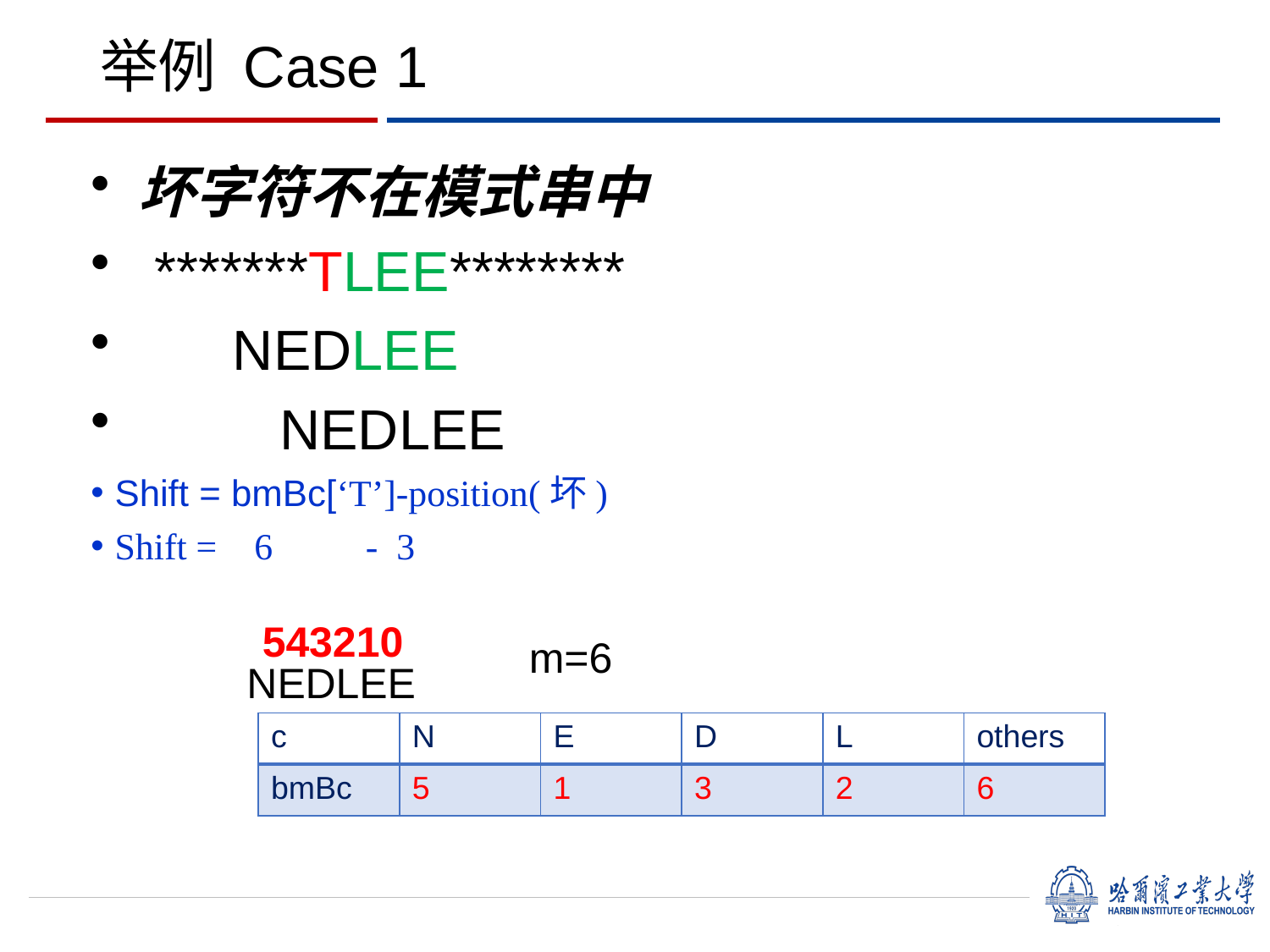

# 举例 Case 1
坏字符不在模式串中
 *******TLEE********
      NEDLEE
         NEDLEE
Shift = bmBc[‘T’]-position(坏)
Shift =    6          -  3

543210
NEDLEE
m=6
| c | N | E | D | L | others |
| --- | --- | --- | --- | --- | --- |
| bmBc | 5 | 1 | 3 | 2 | 6 |